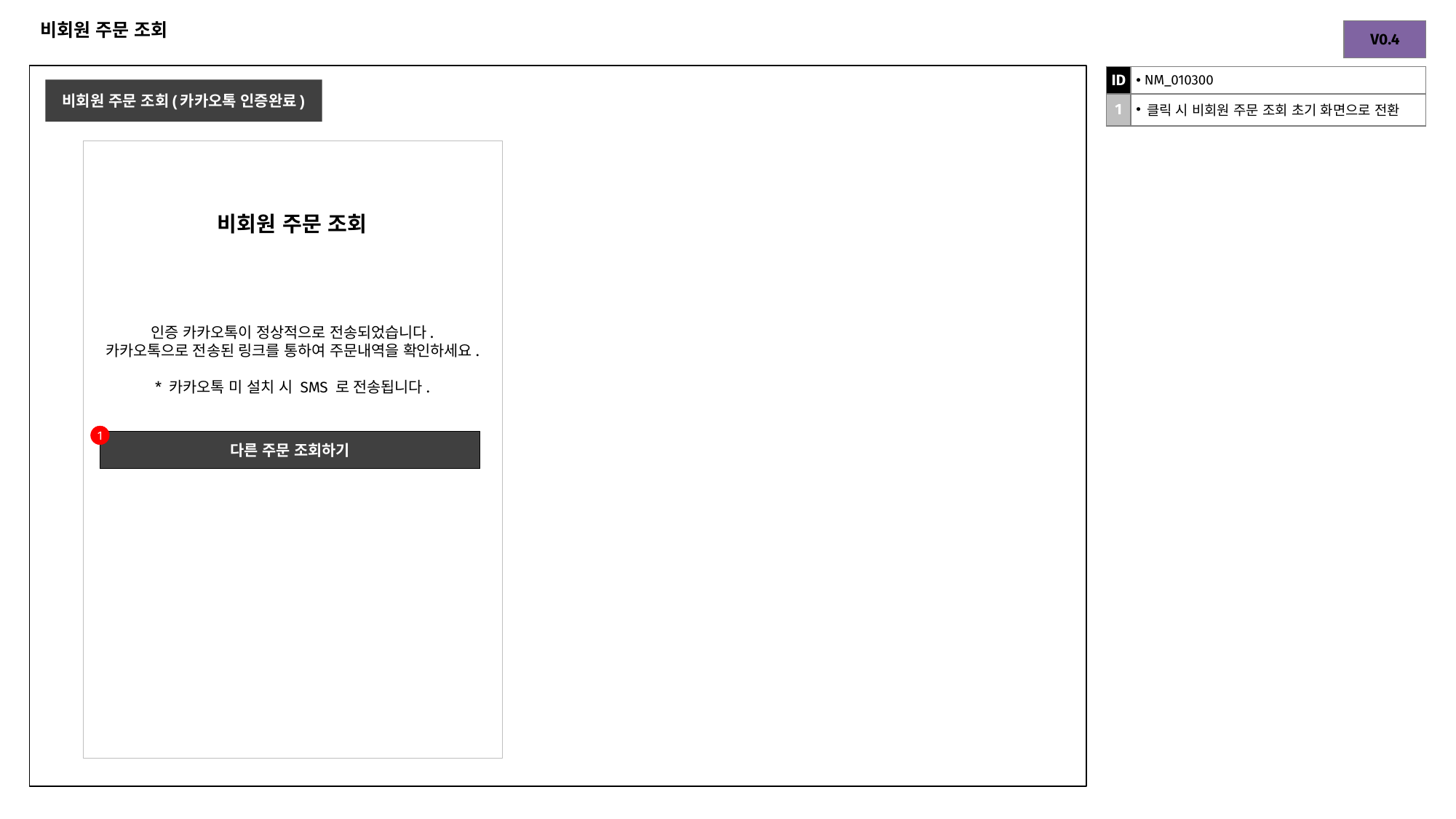

# 비회원 주문 조회
| V0.4 |
| --- |

| ID | NM\_010300 |
| --- | --- |
| 1 | 클릭 시 비회원 주문 조회 초기 화면으로 전환 |
비회원 주문 조회(카카오톡 인증완료)

비회원 주문 조회
인증 카카오톡이 정상적으로 전송되었습니다.
카카오톡으로 전송된 링크를 통하여 주문내역을 확인하세요.

* 카카오톡 미 설치 시 SMS 로 전송됩니다.
1
다른 주문 조회하기